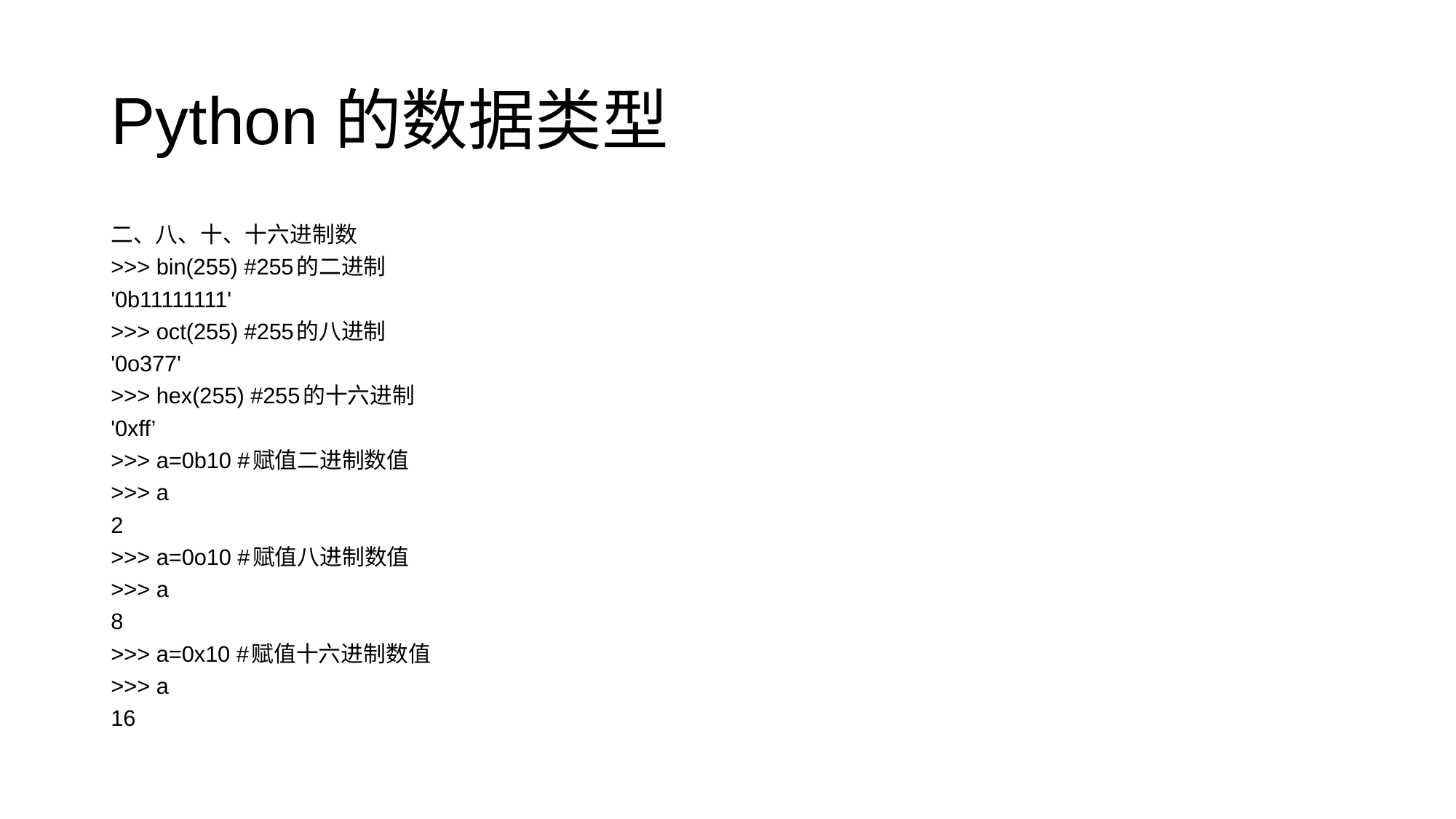

# Python的数据类型
二、八、十、十六进制数
>>> bin(255) #255的二进制
'0b11111111'
>>> oct(255) #255的八进制
'0o377'
>>> hex(255) #255的十六进制
'0xff’
>>> a=0b10 #赋值二进制数值
>>> a
2
>>> a=0o10 #赋值八进制数值
>>> a
8
>>> a=0x10 #赋值十六进制数值
>>> a
16